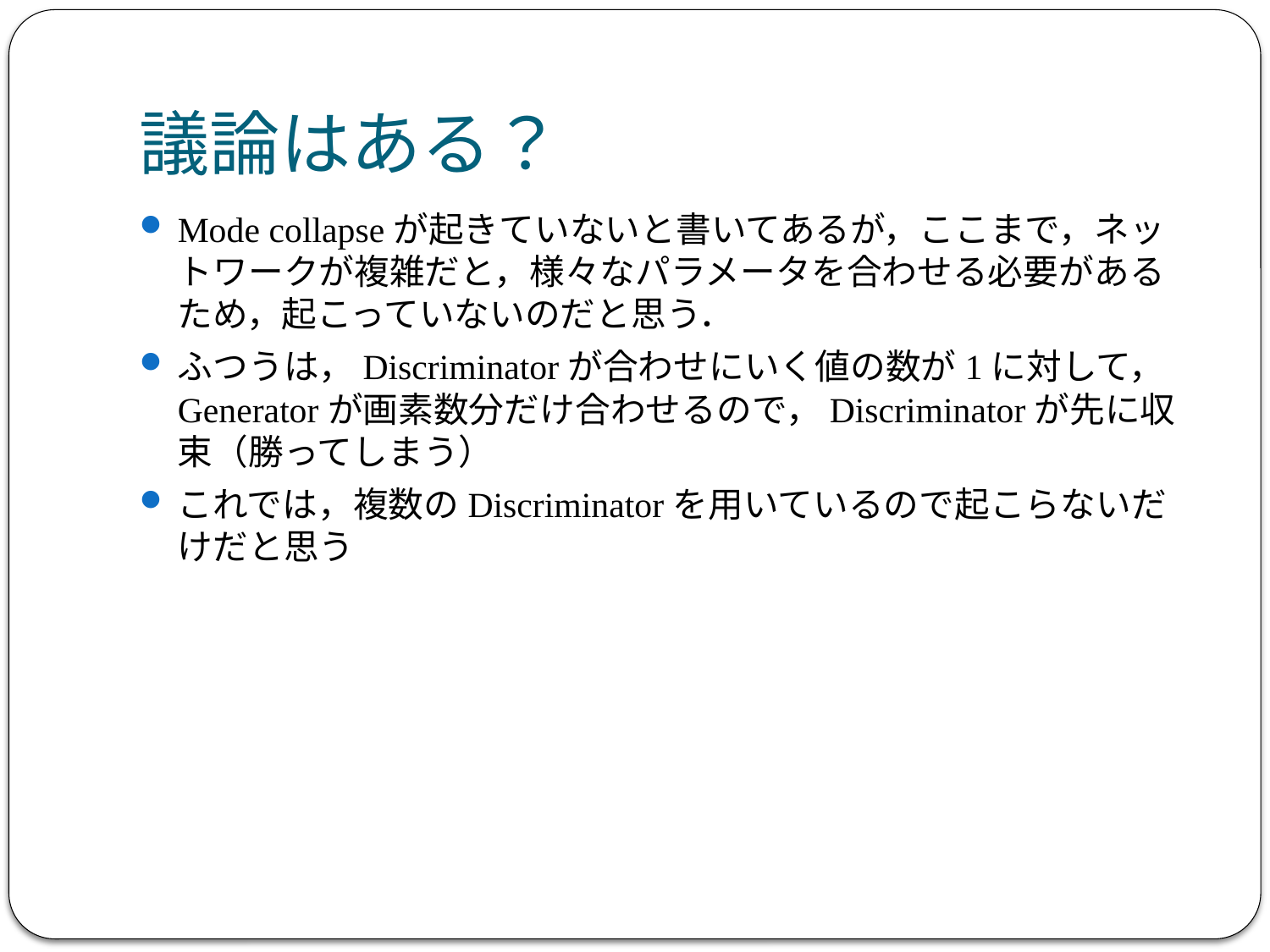

# 議論はある？
Mode collapseが起きていないと書いてあるが，ここまで，ネットワークが複雑だと，様々なパラメータを合わせる必要があるため，起こっていないのだと思う．
ふつうは，Discriminatorが合わせにいく値の数が1に対して，Generatorが画素数分だけ合わせるので，Discriminatorが先に収束（勝ってしまう）
これでは，複数のDiscriminatorを用いているので起こらないだけだと思う